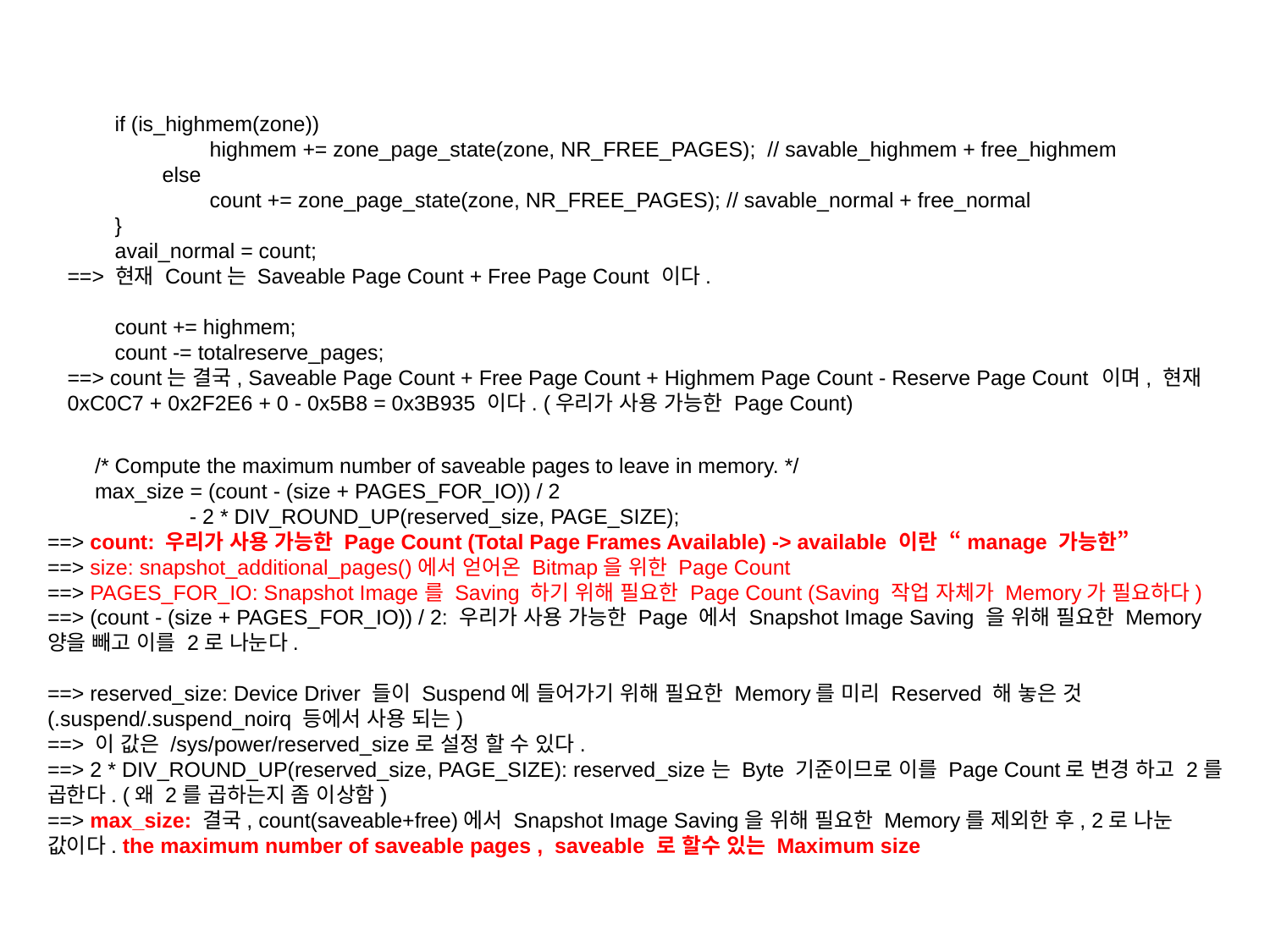

if (is_highmem(zone))
                        highmem += zone_page_state(zone, NR_FREE_PAGES);  // savable_highmem + free_highmem
                else
                        count += zone_page_state(zone, NR_FREE_PAGES); // savable_normal + free_normal
        }
        avail_normal = count;
==> 현재 Count는 Saveable Page Count + Free Page Count 이다.

        count += highmem;
        count -= totalreserve_pages;
==> count는 결국, Saveable Page Count + Free Page Count + Highmem Page Count - Reserve Page Count 이며, 현재 0xC0C7 + 0x2F2E6 + 0 - 0x5B8 = 0x3B935 이다. (우리가 사용 가능한 Page Count)
        /* Compute the maximum number of saveable pages to leave in memory. */
        max_size = (count - (size + PAGES_FOR_IO)) / 2
                        - 2 * DIV_ROUND_UP(reserved_size, PAGE_SIZE);
==> count: 우리가 사용 가능한 Page Count (Total Page Frames Available) -> available 이란  “manage 가능한”
==> size: snapshot_additional_pages()에서 얻어온 Bitmap을 위한 Page Count
==> PAGES_FOR_IO: Snapshot Image를 Saving 하기 위해 필요한 Page Count (Saving 작업 자체가 Memory가 필요하다)
==> (count - (size + PAGES_FOR_IO)) / 2: 우리가 사용 가능한 Page 에서 Snapshot Image Saving 을 위해 필요한 Memory 양을 빼고 이를 2로 나눈다.

==> reserved_size: Device Driver 들이 Suspend에 들어가기 위해 필요한 Memory를 미리 Reserved 해 놓은 것 (.suspend/.suspend_noirq 등에서 사용 되는)
==> 이 값은 /sys/power/reserved_size로 설정 할 수 있다.
==> 2 * DIV_ROUND_UP(reserved_size, PAGE_SIZE): reserved_size는 Byte 기준이므로 이를 Page Count로 변경 하고 2를 곱한다. (왜 2를 곱하는지 좀 이상함)
==> max_size: 결국, count(saveable+free)에서 Snapshot Image Saving을 위해 필요한 Memory를 제외한 후, 2로 나눈 값이다. the maximum number of saveable pages ,  saveable 로 할수 있는 Maximum size